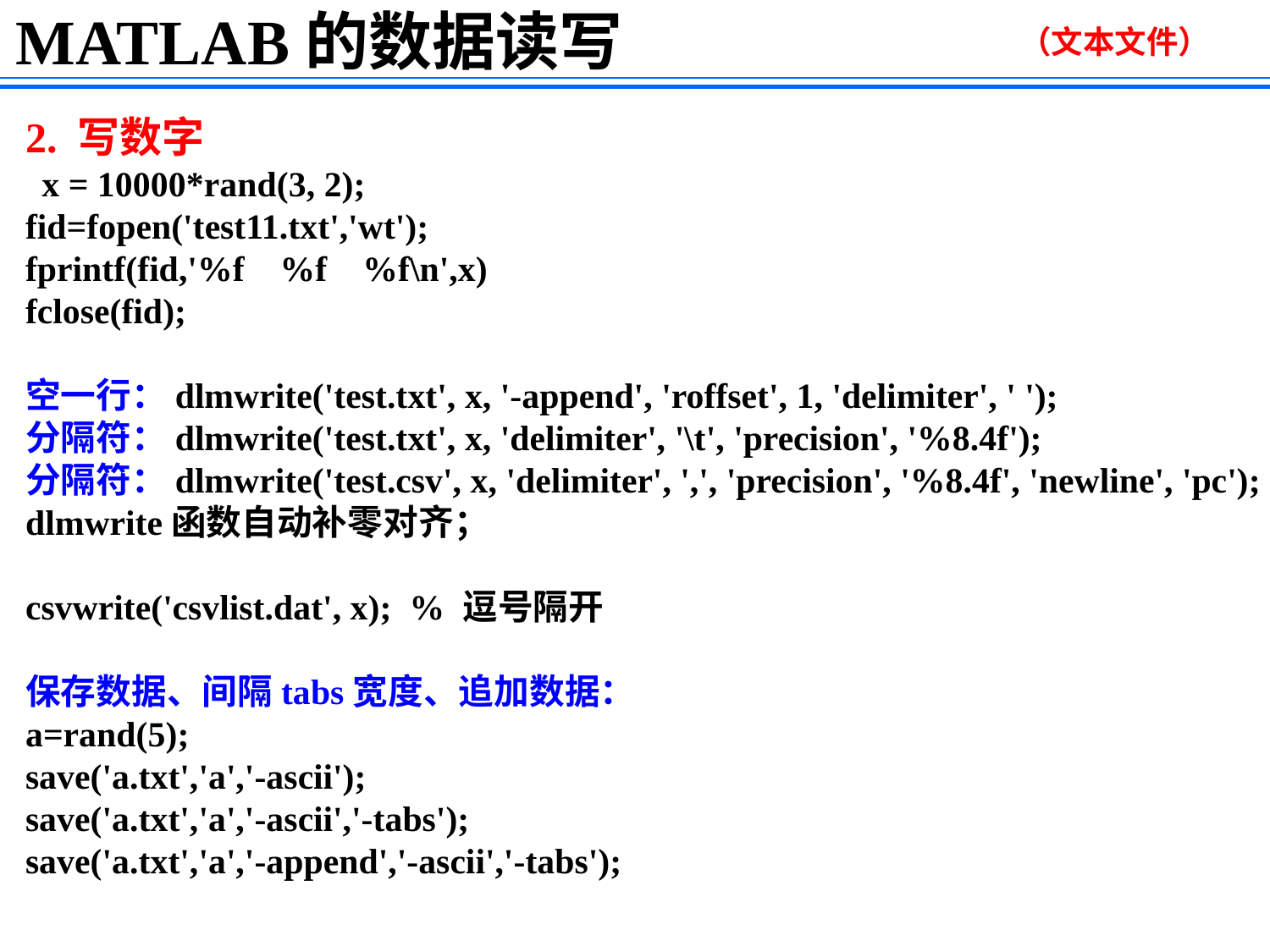

MATLAB的数据读写
（文本文件）

2. 写数字
 x = 10000*rand(3, 2);
fid=fopen('test11.txt','wt');
fprintf(fid,'%f    %f    %f\n',x)
fclose(fid);  
 
空一行：dlmwrite('test.txt', x, '-append', 'roffset', 1, 'delimiter', ' ');
分隔符：dlmwrite('test.txt', x, 'delimiter', '\t', 'precision', '%8.4f');
分隔符：dlmwrite('test.csv', x, 'delimiter', ',', 'precision', '%8.4f', 'newline', 'pc');
dlmwrite函数自动补零对齐；

csvwrite('csvlist.dat', x);  % 逗号隔开 
 
保存数据、间隔tabs宽度、追加数据：
a=rand(5);
save('a.txt','a','-ascii');  
save('a.txt','a','-ascii','-tabs');  
save('a.txt','a','-append','-ascii','-tabs');